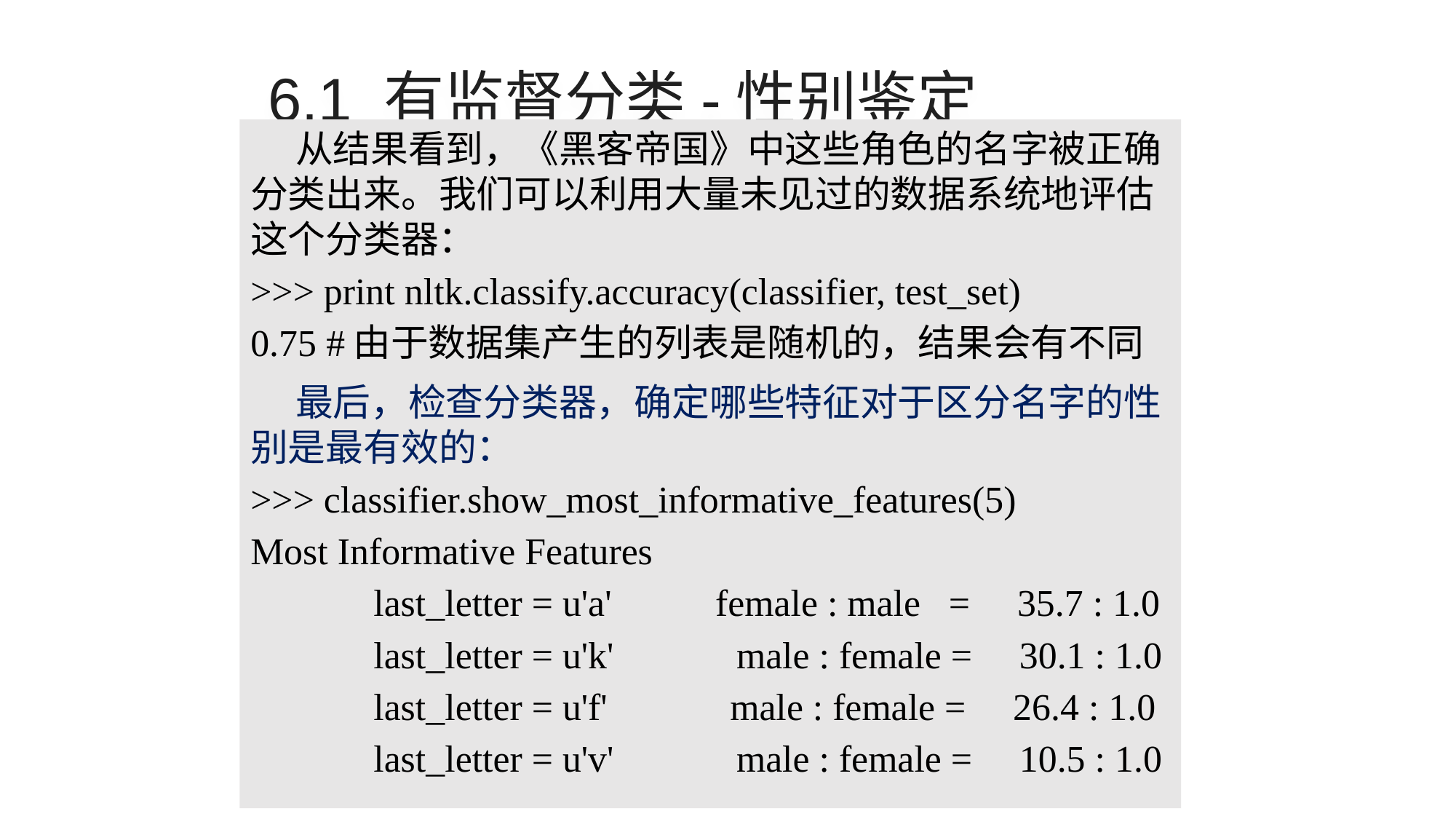

# 6.1 有监督分类-性别鉴定
从结果看到，《黑客帝国》中这些角色的名字被正确分类出来。我们可以利用大量未见过的数据系统地评估这个分类器：
>>> print nltk.classify.accuracy(classifier, test_set)
0.75 #由于数据集产生的列表是随机的，结果会有不同
最后，检查分类器，确定哪些特征对于区分名字的性别是最有效的：
>>> classifier.show_most_informative_features(5)
Most Informative Features
             last_letter = u'a'           female : male   =     35.7 : 1.0
             last_letter = u'k'             male : female =     30.1 : 1.0
             last_letter = u'f'             male : female =     26.4 : 1.0
             last_letter = u'v'             male : female =     10.5 : 1.0